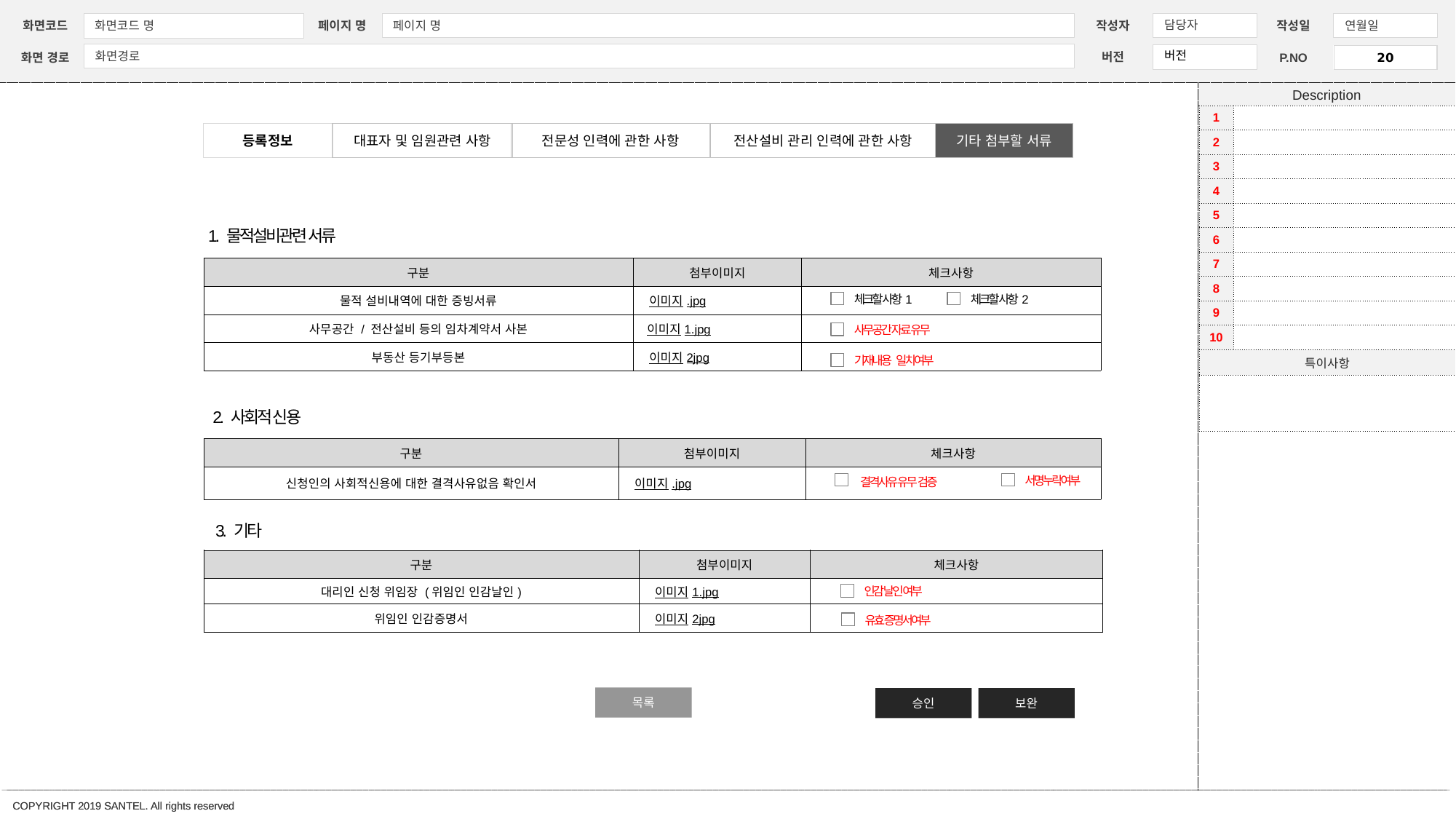

| 1 |  |
| --- | --- |
| 2 |  |
| 3 |  |
| 4 |  |
| 5 |  |
| 6 |  |
| 7 |  |
| 8 |  |
| 9 |  |
| 10 |  |
| 특이사항 |  |
|  |  |
등록정보
대표자 및 임원관련 사항
전문성 인력에 관한 사항
전산설비 관리 인력에 관한 사항
기타 첨부할 서류
1. 물적설비관련 서류
| 구분 | 첨부이미지 | 체크사항 |
| --- | --- | --- |
| 물적 설비내역에 대한 증빙서류 | 이미지.jpg |  |
| 사무공간 / 전산설비 등의 임차계약서 사본 | 이미지1.jpg |  |
| 부동산 등기부등본 | 이미지2jpg |  |
체크할 사항1
체크할 사항2

사무공간 자료 유무

기재내용 일치여부

2. 사회적 신용
| 구분 | 첨부이미지 | 체크사항 |
| --- | --- | --- |
| 신청인의 사회적신용에 대한 결격사유없음 확인서 | 이미지.jpg |  |
서명누락여부
결격사유 유무  검증

3. 기타
| 구분 | 첨부이미지 | 체크사항 |
| --- | --- | --- |
| 대리인 신청 위임장 (위임인 인감날인) | 이미지1.jpg |  |
| 위임인 인감증명서 | 이미지2jpg |  |
인감 날인 여부

유효 증명서여부

목록
승인
보완